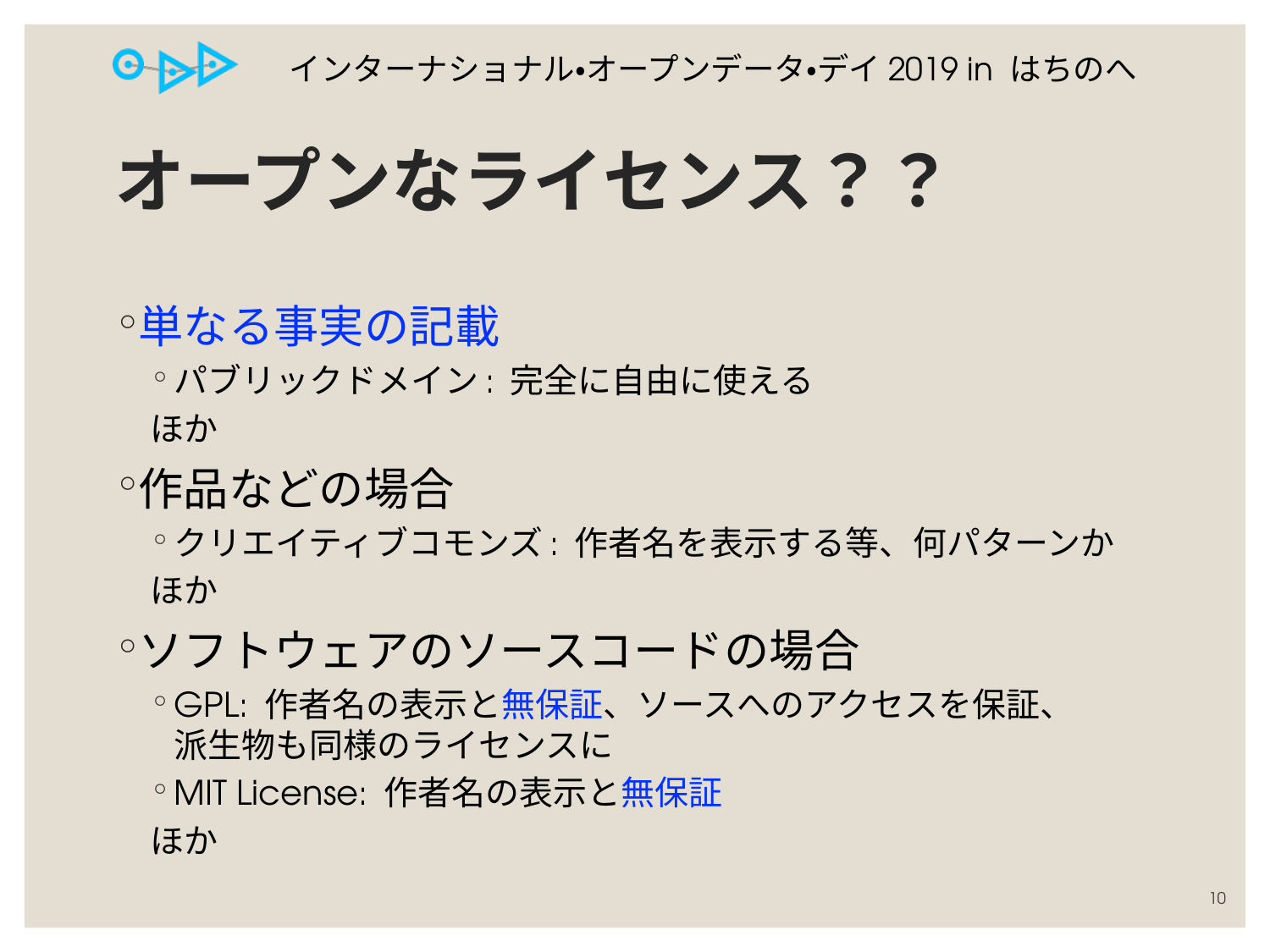

# オープンなライセンス？？
単なる事実の記載
パブリックドメイン: 完全に自由に使える
ほか
作品などの場合
クリエイティブコモンズ: 作者名を表示する等、何パターンか
ほか
ソフトウェアのソースコードの場合
GPL: 作者名の表示と無保証、ソースへのアクセスを保証、
派生物も同様のライセンスに
MIT License: 作者名の表示と無保証
ほか
10